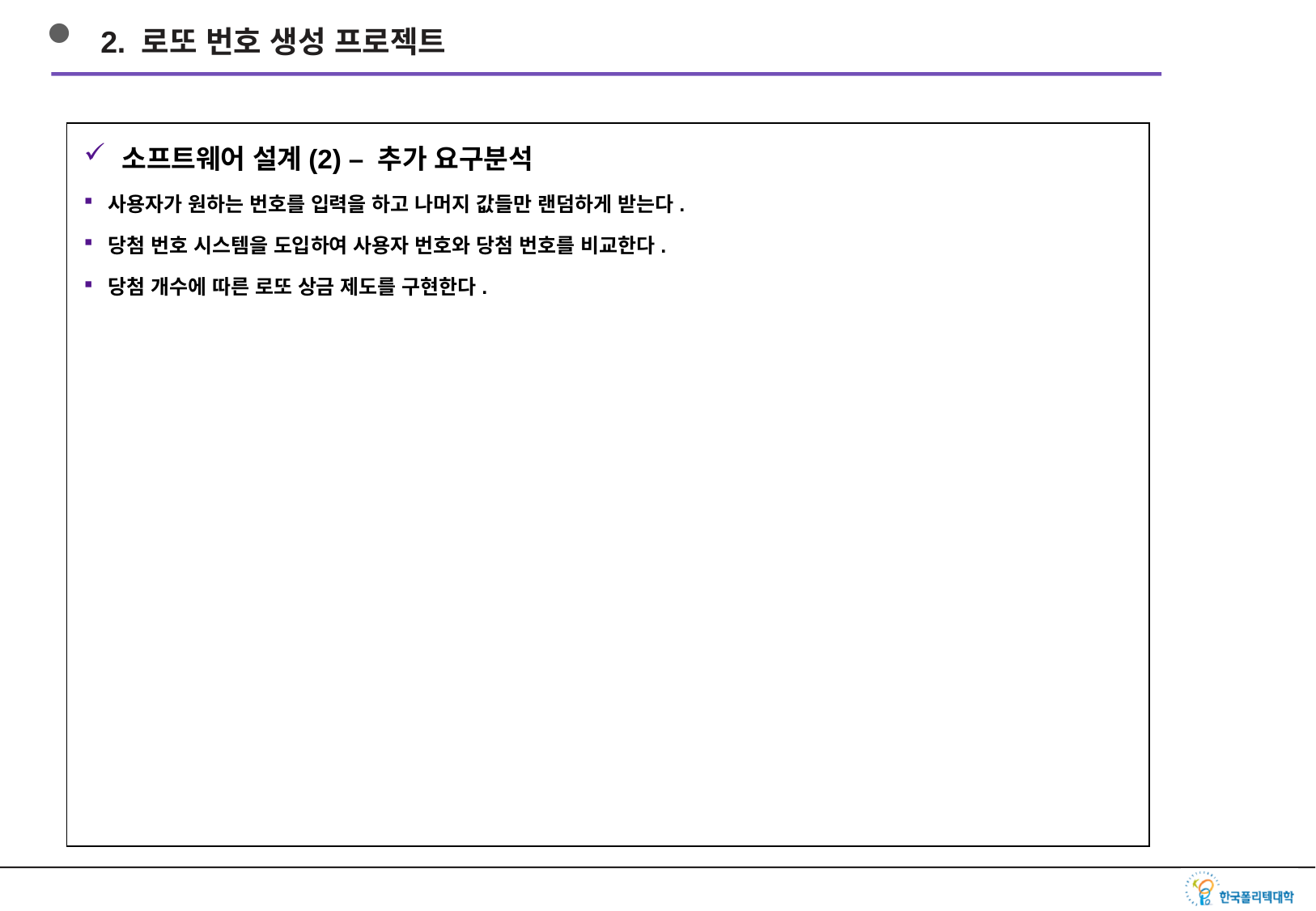

2. 로또 번호 생성 프로젝트
소프트웨어 설계(2) – 추가 요구분석
사용자가 원하는 번호를 입력을 하고 나머지 값들만 랜덤하게 받는다.
당첨 번호 시스템을 도입하여 사용자 번호와 당첨 번호를 비교한다.
당첨 개수에 따른 로또 상금 제도를 구현한다.